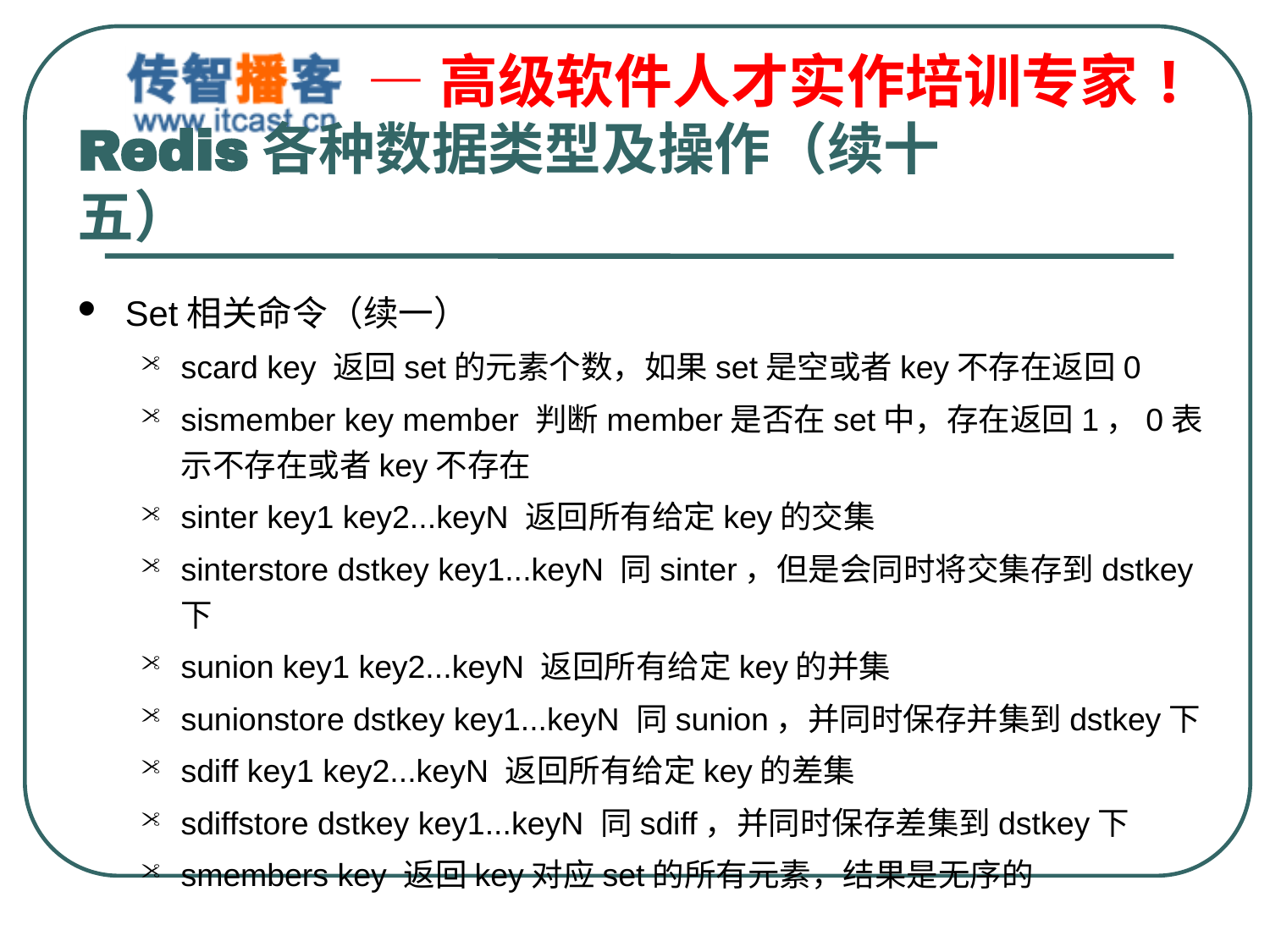

# Redis各种数据类型及操作（续十五）
Set相关命令（续一）
scard key 返回set的元素个数，如果set是空或者key不存在返回0
sismember key member 判断member是否在set中，存在返回1，0表示不存在或者key不存在
sinter key1 key2...keyN 返回所有给定key的交集
sinterstore dstkey key1...keyN 同sinter，但是会同时将交集存到dstkey下
sunion key1 key2...keyN 返回所有给定key的并集
sunionstore dstkey key1...keyN 同sunion，并同时保存并集到dstkey下
sdiff key1 key2...keyN 返回所有给定key的差集
sdiffstore dstkey key1...keyN 同sdiff，并同时保存差集到dstkey下
smembers key 返回key对应set的所有元素，结果是无序的